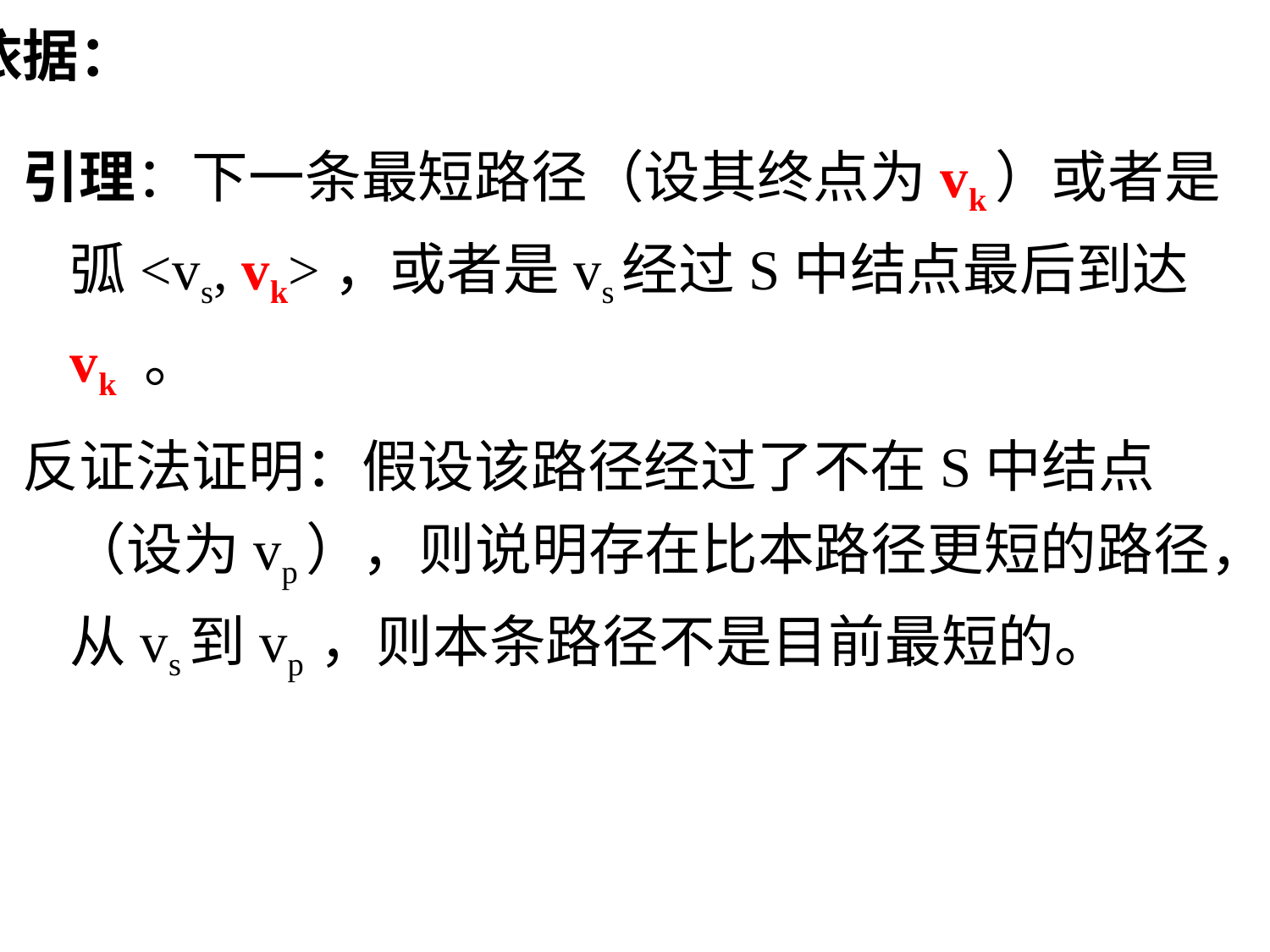

依据：
引理：下一条最短路径（设其终点为vk）或者是弧<vs, vk>，或者是vs经过S中结点最后到达vk 。
反证法证明：假设该路径经过了不在S中结点（设为vp），则说明存在比本路径更短的路径，从vs到vp ，则本条路径不是目前最短的。